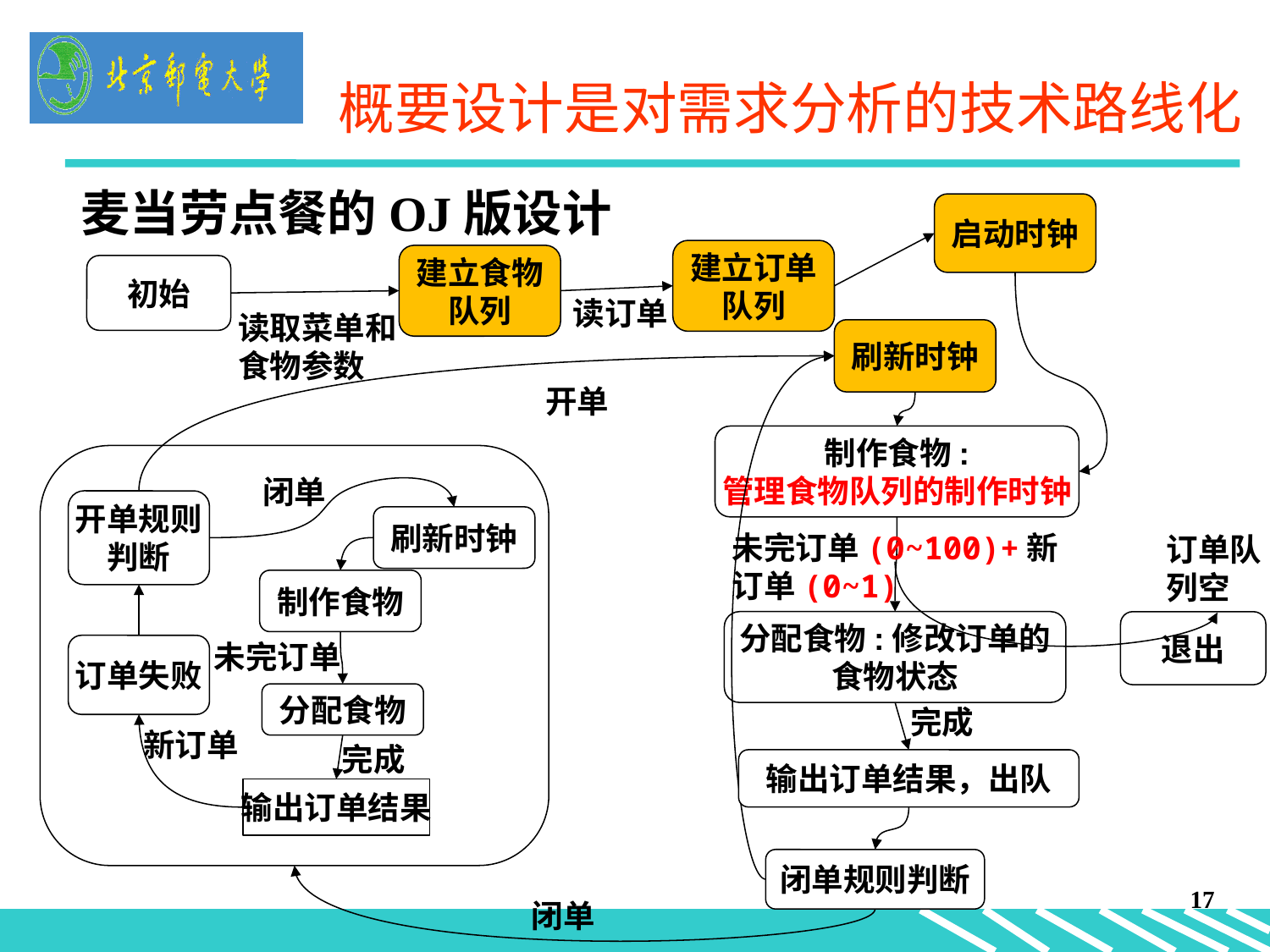

概要设计是对需求分析的技术路线化

麦当劳点餐的OJ版设计
启动时钟
建立订单
队列
建立食物
队列
初始
读订单
读取菜单和
食物参数
刷新时钟
开单
制作食物:
管理食物队列的制作时钟
闭单
开单规则
判断
刷新时钟
未完订单(0~100)+新订单(0~1)
订单队列空
制作食物
分配食物:修改订单的
食物状态
退出
未完订单
订单失败
分配食物
完成
新订单
完成
输出订单结果，出队
输出订单结果
闭单规则判断
17
闭单